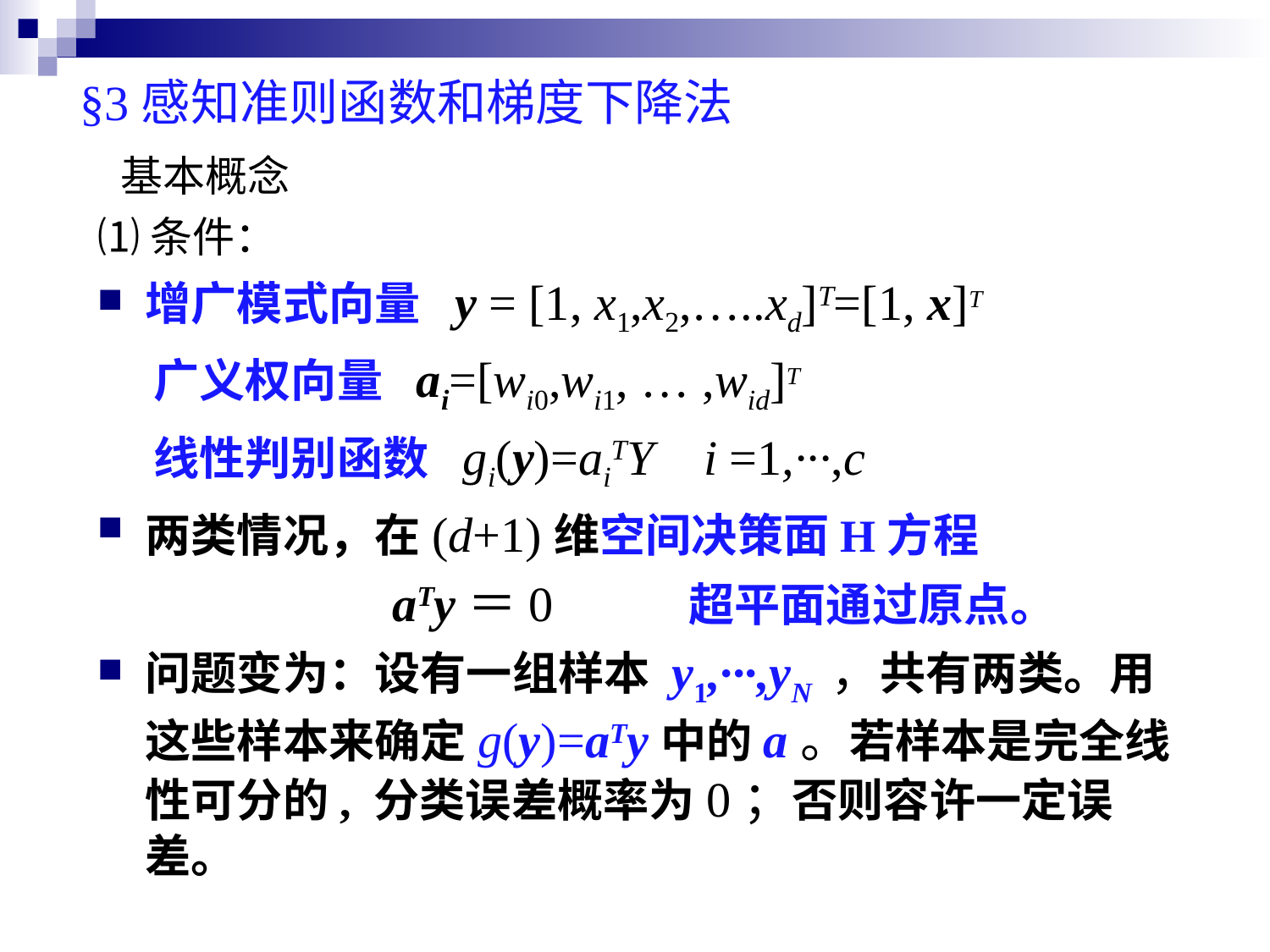

# §3感知准则函数和梯度下降法
 基本概念
⑴条件：
增广模式向量  y = [1, x1,x2,…..xd]T=[1, x]T
    广义权向量  ai=[wi0,wi1, … ,wid]T
    线性判别函数  gi(y)=aiTY    i =1,···,c
两类情况，在(d+1)维空间决策面H方程
                        aTy＝0          超平面通过原点。
问题变为：设有一组样本 y1,···,yN ，共有两类。用这些样本来确定g(y)=aTy中的a。若样本是完全线性可分的, 分类误差概率为0；否则容许一定误差。